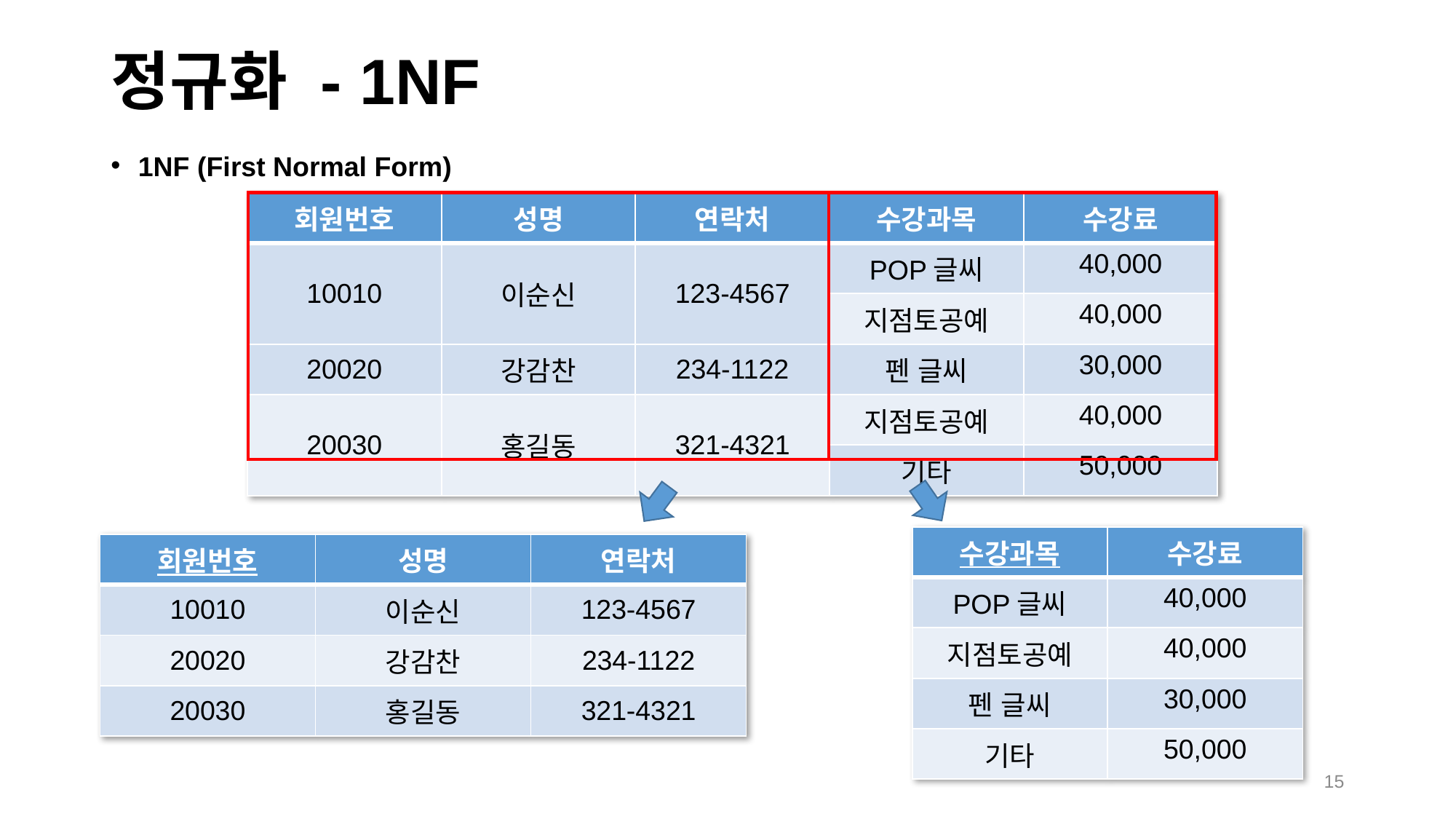

# 정규화 - 1NF
1NF (First Normal Form)
| 회원번호 | 성명 | 연락처 | 수강과목 | 수강료 |
| --- | --- | --- | --- | --- |
| 10010 | 이순신 | 123-4567 | POP글씨 | 40,000 |
|  |  |  | 지점토공예 | 40,000 |
| 20020 | 강감찬 | 234-1122 | 펜 글씨 | 30,000 |
| 20030 | 홍길동 | 321-4321 | 지점토공예 | 40,000 |
|  |  |  | 기타 | 50,000 |

| 수강과목 | 수강료 |
| --- | --- |
| POP글씨 | 40,000 |
| 지점토공예 | 40,000 |
| 펜 글씨 | 30,000 |
| 기타 | 50,000 |
| 회원번호 | 성명 | 연락처 |
| --- | --- | --- |
| 10010 | 이순신 | 123-4567 |
| 20020 | 강감찬 | 234-1122 |
| 20030 | 홍길동 | 321-4321 |
15